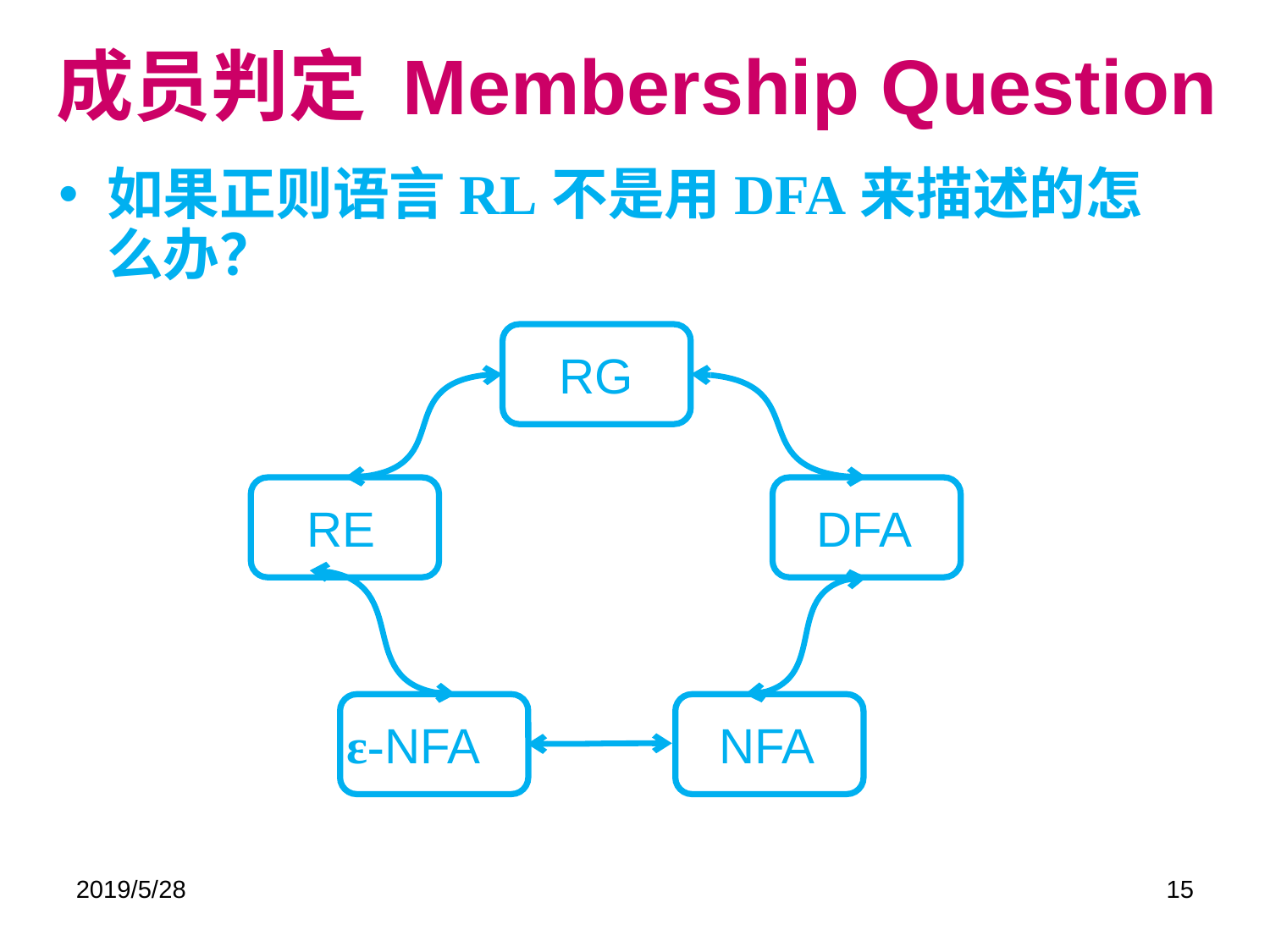

# 成员判定 Membership Question
如果正则语言RL不是用DFA来描述的怎么办？

RG

RE

DFA

ε-NFA

NFA
2019/5/28
15